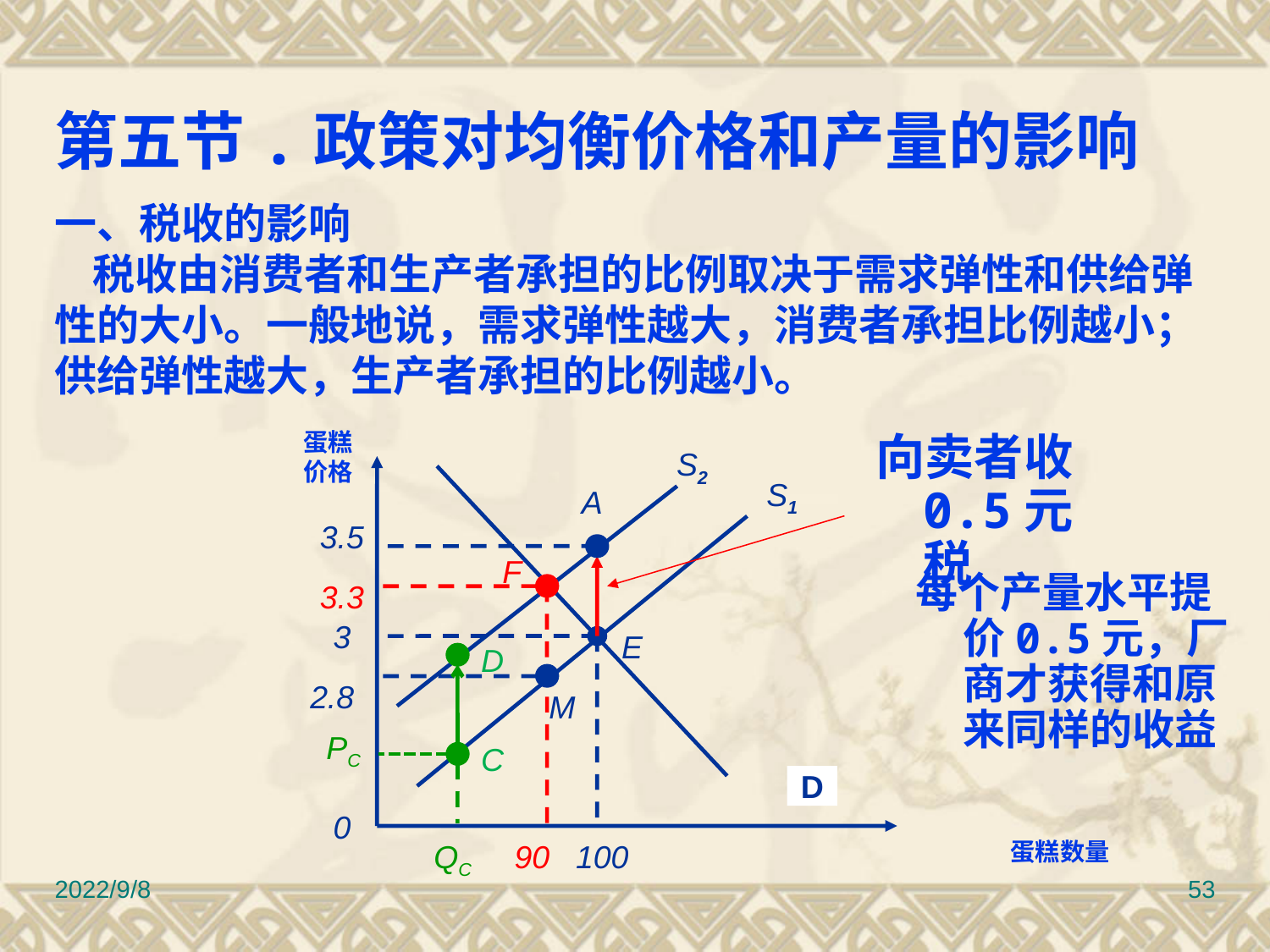

第五节.政策对均衡价格和产量的影响
一、税收的影响
    税收由消费者和生产者承担的比例取决于需求弹性和供给弹性的大小。一般地说，需求弹性越大，消费者承担比例越小；供给弹性越大，生产者承担的比例越小。
蛋糕
价格
向卖者收0.5元税
S2

S1
A

3.5

F

每个产量水平提价0.5元，厂商才获得和原来同样的收益
3.3

3
E

D

2.8

M
PC
C

D
0

90
100
蛋糕数量
QC
2022/9/8
53